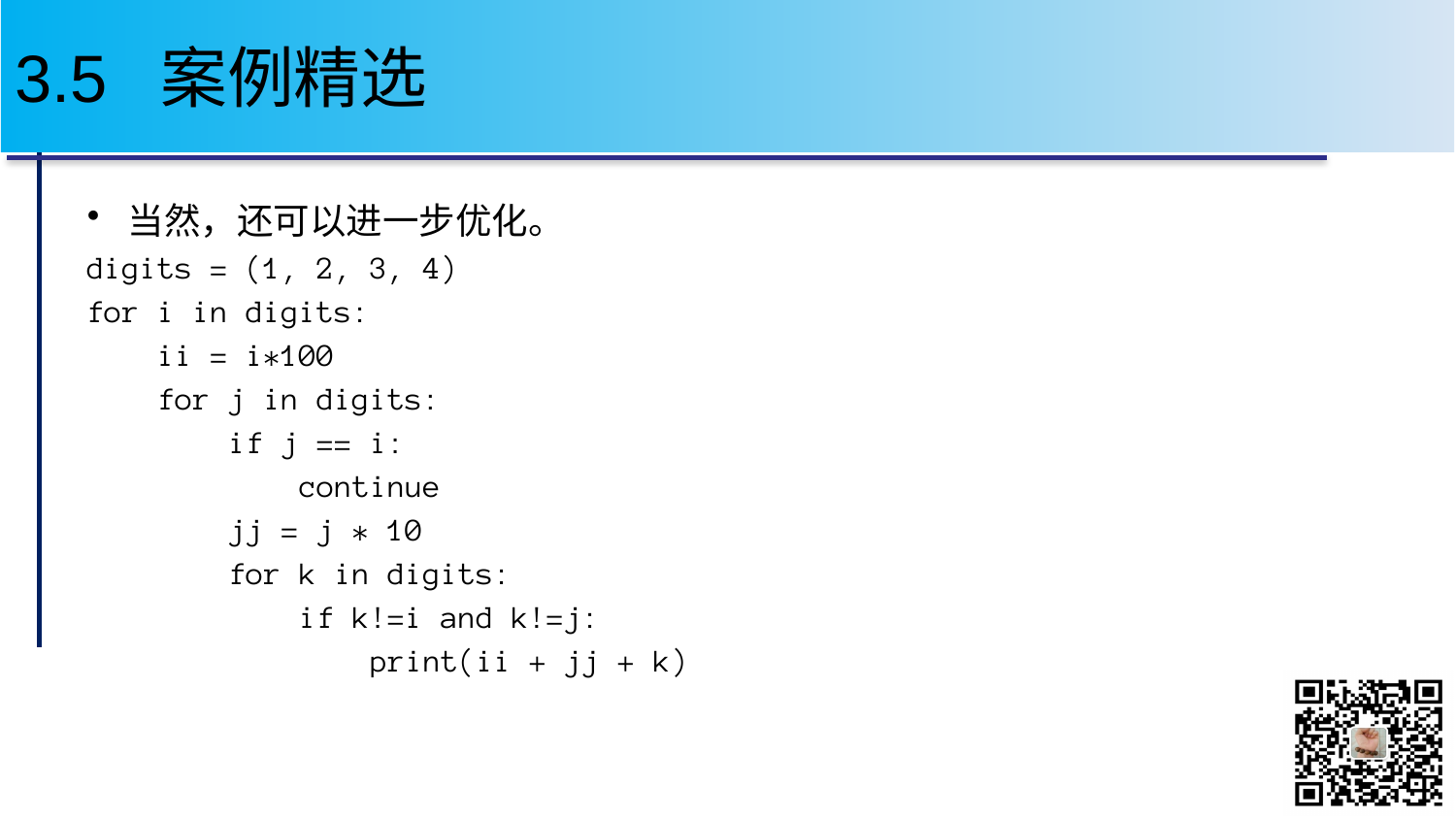

# 3.5  案例精选
当然，还可以进一步优化。
digits = (1, 2, 3, 4)
for i in digits:
    ii = i*100
    for j in digits:
        if j == i:
            continue
        jj = j * 10
        for k in digits:
            if k!=i and k!=j:
                print(ii + jj + k)